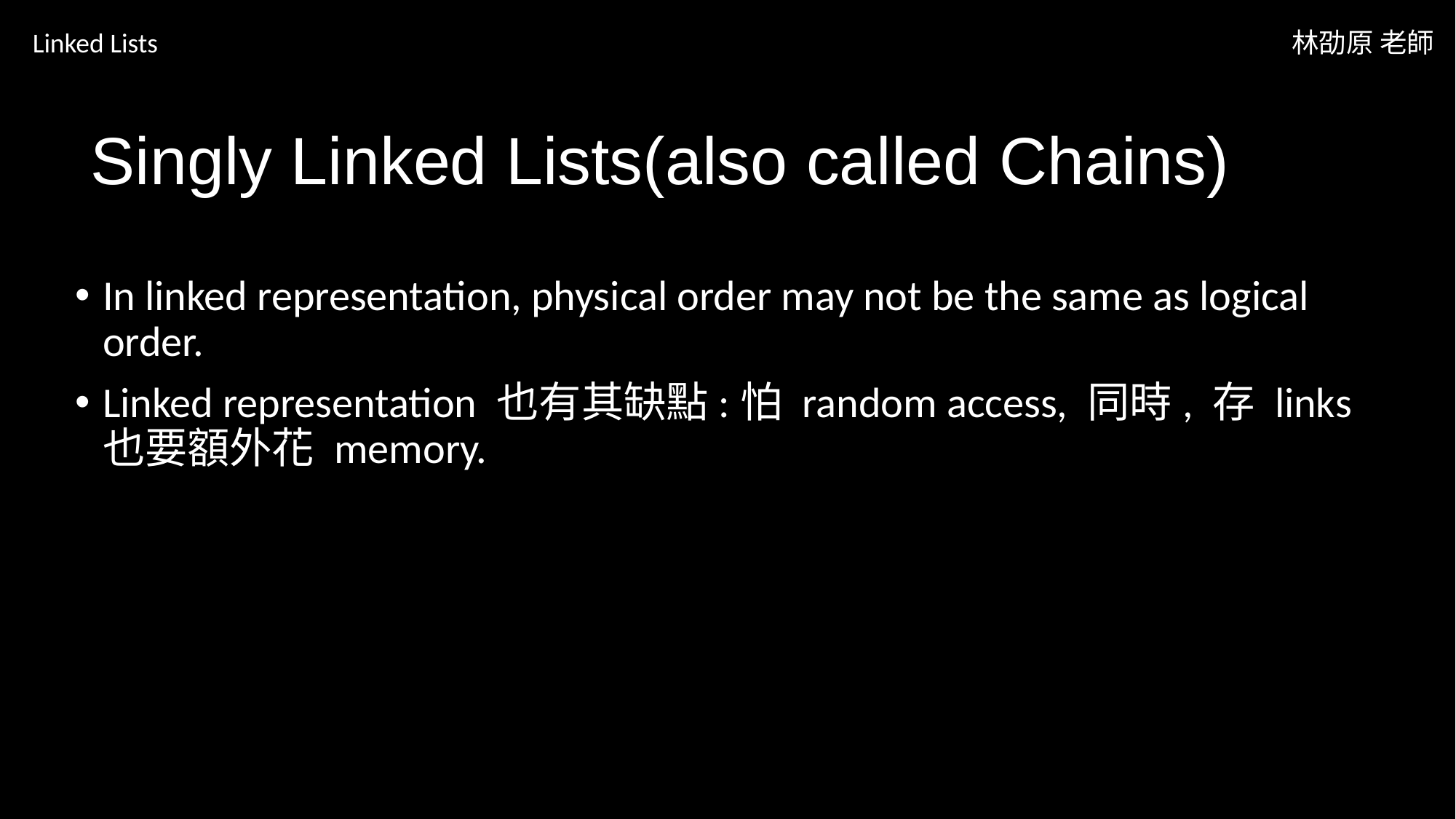

Linked Lists
林劭原 老師
# Singly Linked Lists(also called Chains)
In linked representation, physical order may not be the same as logical order.
Linked representation 也有其缺點:怕 random access, 同時, 存 links 也要額外花 memory.